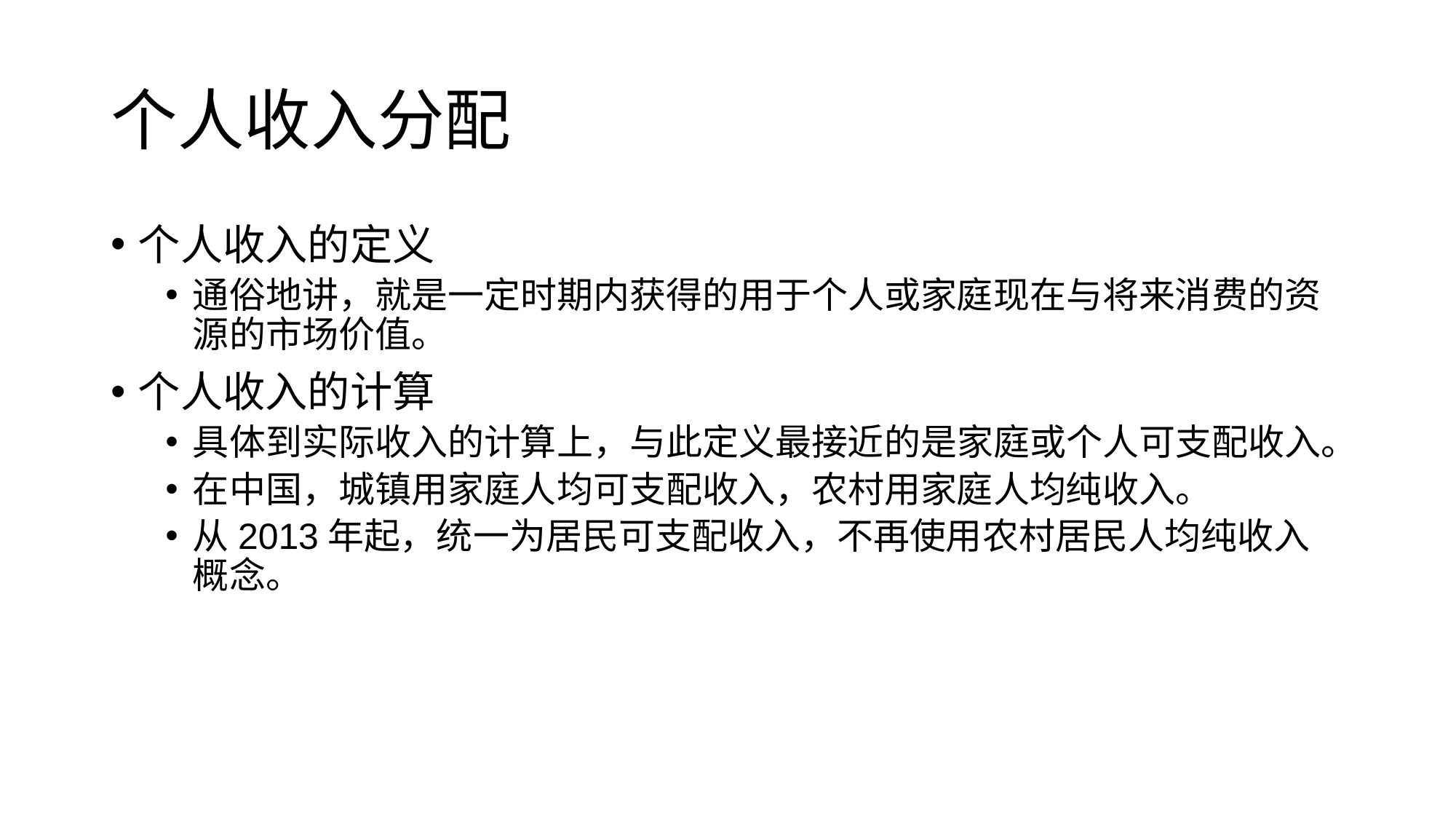

# 个人收入分配
个人收入的定义
通俗地讲，就是一定时期内获得的用于个人或家庭现在与将来消费的资源的市场价值。
个人收入的计算
具体到实际收入的计算上，与此定义最接近的是家庭或个人可支配收入。
在中国，城镇用家庭人均可支配收入，农村用家庭人均纯收入。
从2013年起，统一为居民可支配收入，不再使用农村居民人均纯收入概念。